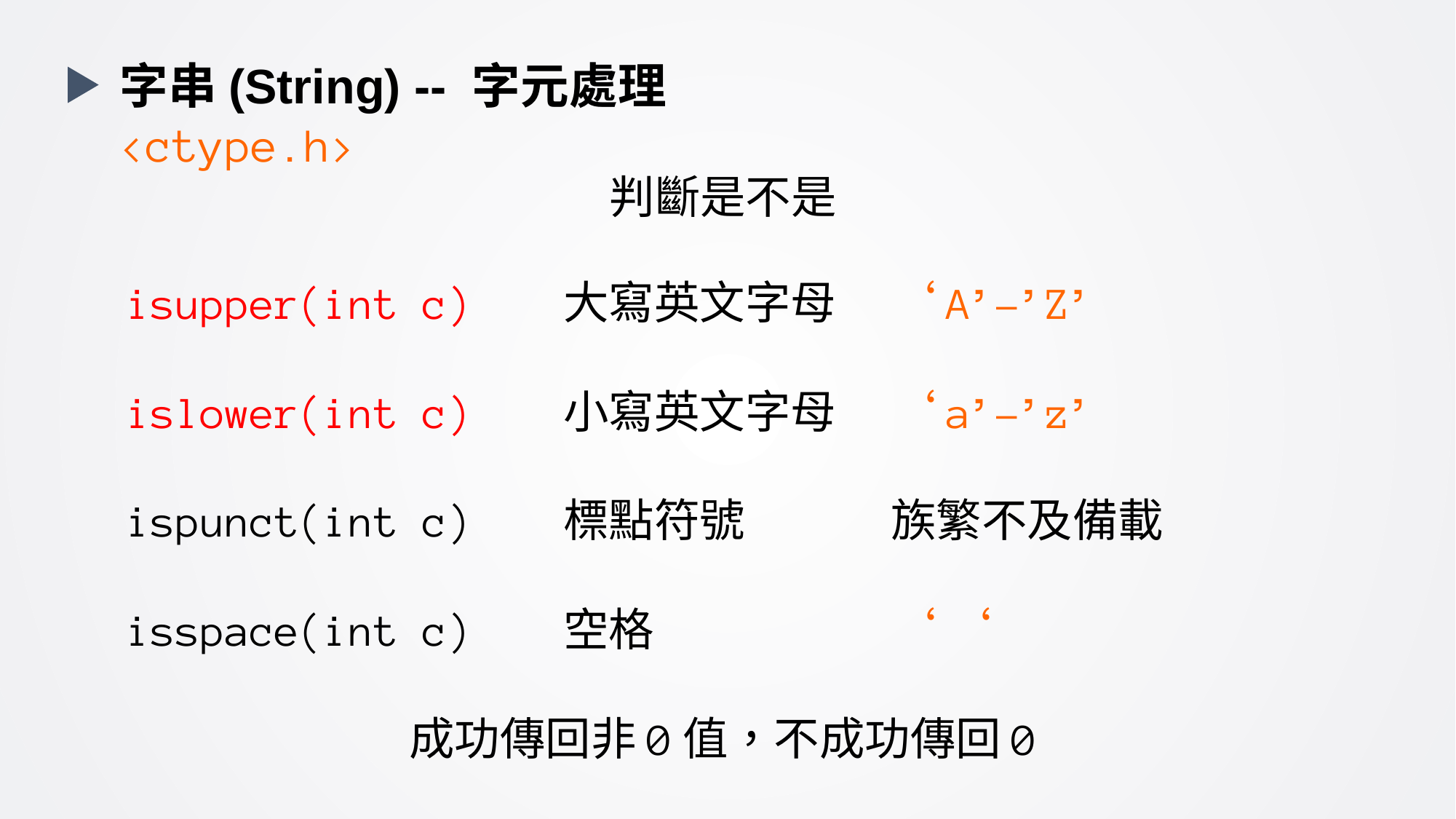

字串(String) -- 字元處理 					      <ctype.h>

判斷是不是
isupper(int c)	大寫英文字母	‘A’-’Z’

islower(int c)	小寫英文字母	‘a’-’z’

ispunct(int c)	標點符號		族繁不及備載

isspace(int c)	空格			‘ ‘

成功傳回非0值，不成功傳回0